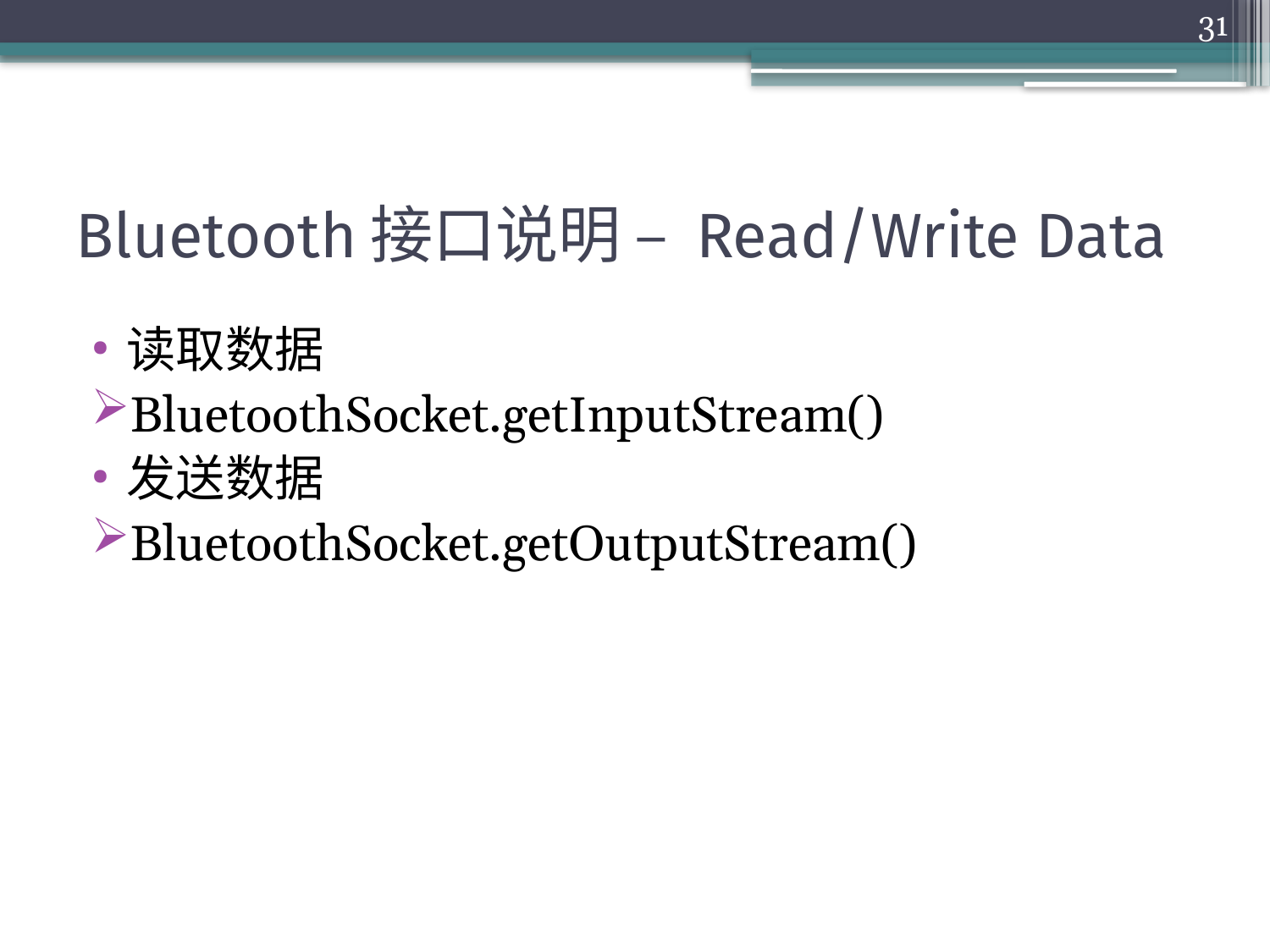

31
# Bluetooth接口说明 – Read/Write Data
读取数据
BluetoothSocket.getInputStream()
发送数据
BluetoothSocket.getOutputStream()